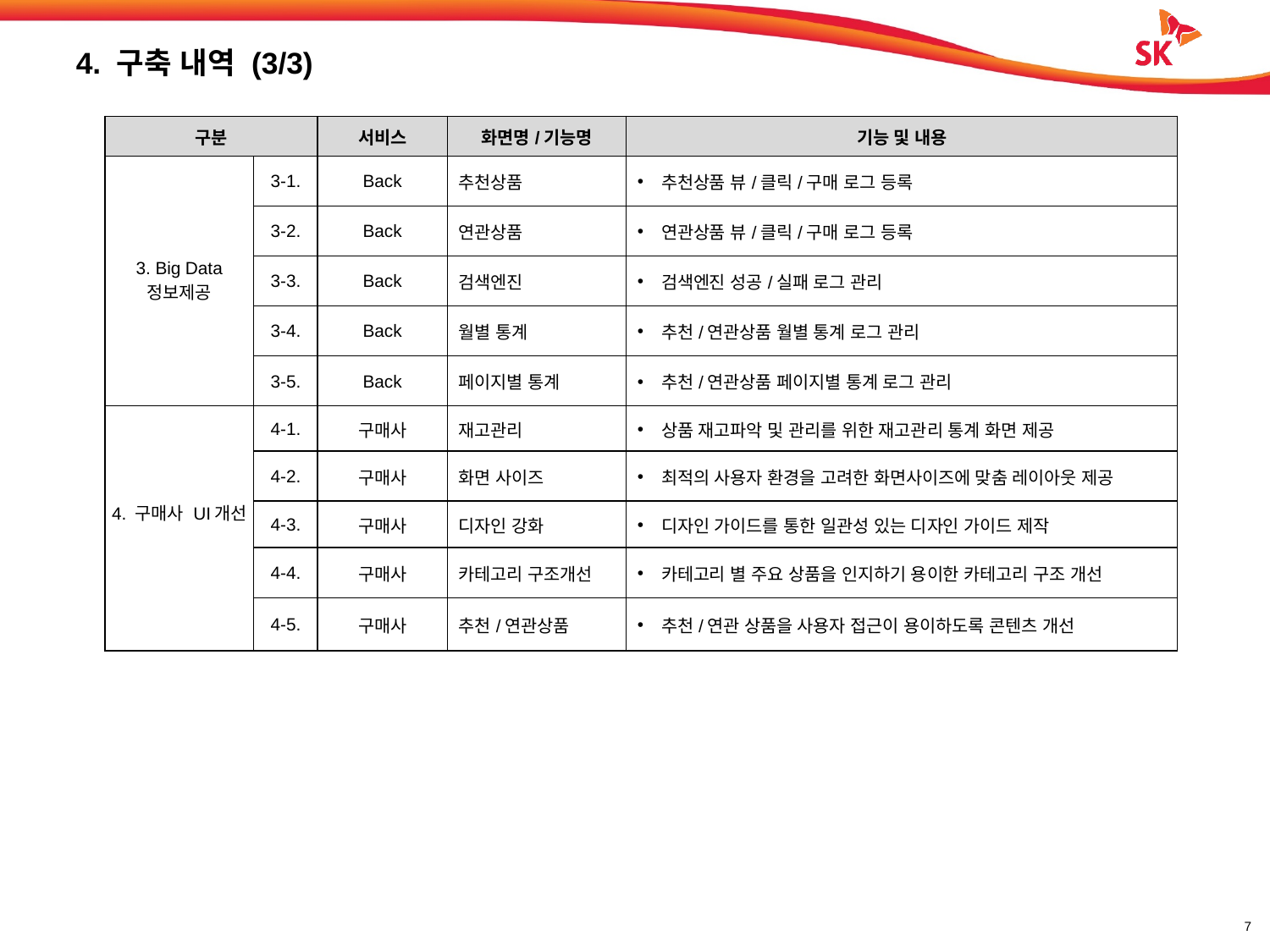

# 4. 구축 내역 (3/3)
| 구분 |  | 서비스 | 화면명/기능명 | 기능 및 내용 |
| --- | --- | --- | --- | --- |
| 3. Big Data 정보제공 | 3-1. | Back | 추천상품 | 추천상품 뷰/클릭/구매 로그 등록 |
|  | 3-2. | Back | 연관상품 | 연관상품 뷰/클릭/구매 로그 등록 |
|  | 3-3. | Back | 검색엔진 | 검색엔진 성공/실패 로그 관리 |
|  | 3-4. | Back | 월별 통계 | 추천/연관상품 월별 통계 로그 관리 |
|  | 3-5. | Back | 페이지별 통계 | 추천/연관상품 페이지별 통계 로그 관리 |
| 4. 구매사 UI개선 | 4-1. | 구매사 | 재고관리 | 상품 재고파악 및 관리를 위한 재고관리 통계 화면 제공 |
|  | 4-2. | 구매사 | 화면 사이즈 | 최적의 사용자 환경을 고려한 화면사이즈에 맞춤 레이아웃 제공 |
|  | 4-3. | 구매사 | 디자인 강화 | 디자인 가이드를 통한 일관성 있는 디자인 가이드 제작 |
|  | 4-4. | 구매사 | 카테고리 구조개선 | 카테고리 별 주요 상품을 인지하기 용이한 카테고리 구조 개선 |
|  | 4-5. | 구매사 | 추천/연관상품 | 추천/연관 상품을 사용자 접근이 용이하도록 콘텐츠 개선 |